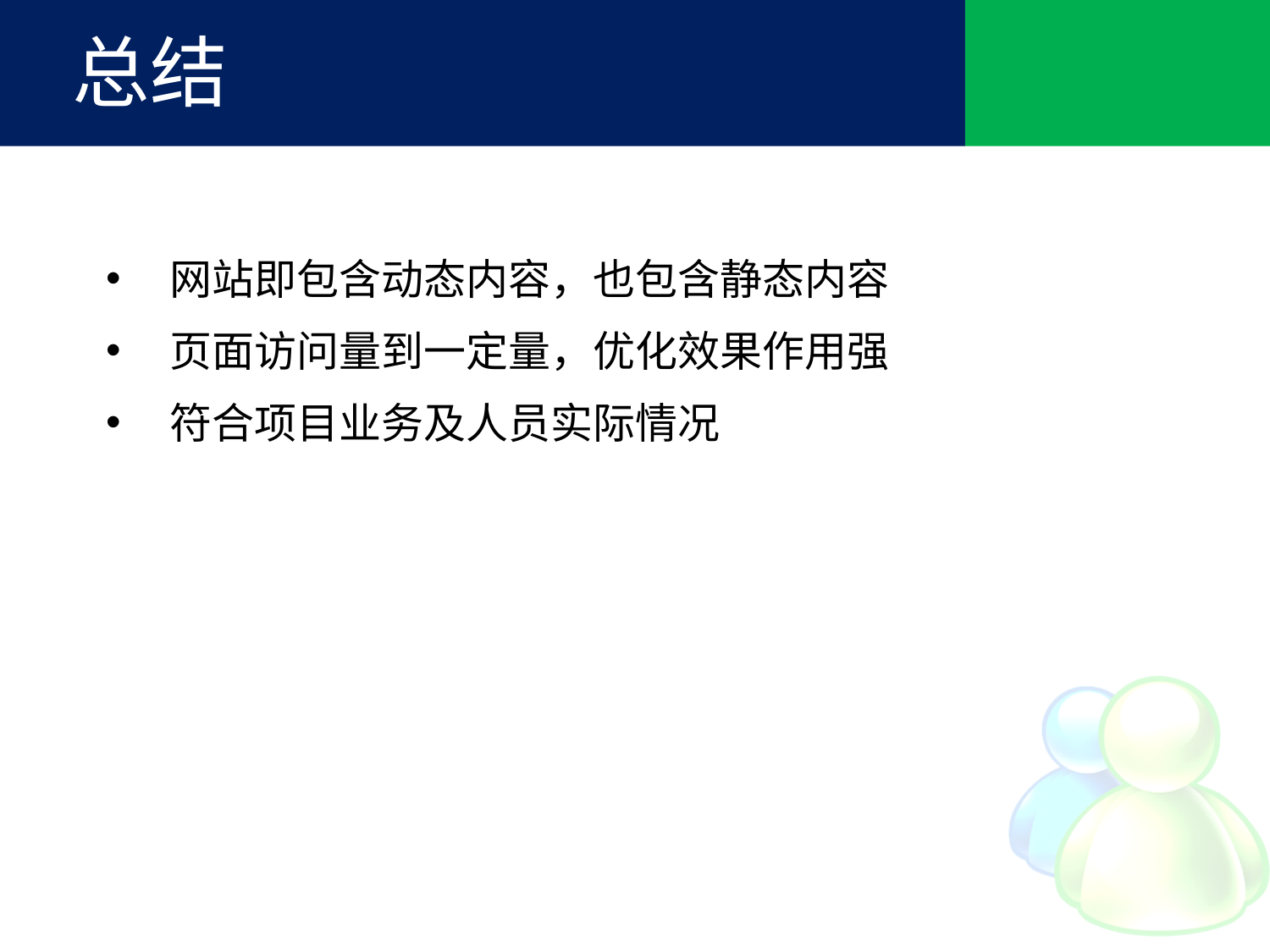

总结
网站即包含动态内容，也包含静态内容
页面访问量到一定量，优化效果作用强
符合项目业务及人员实际情况